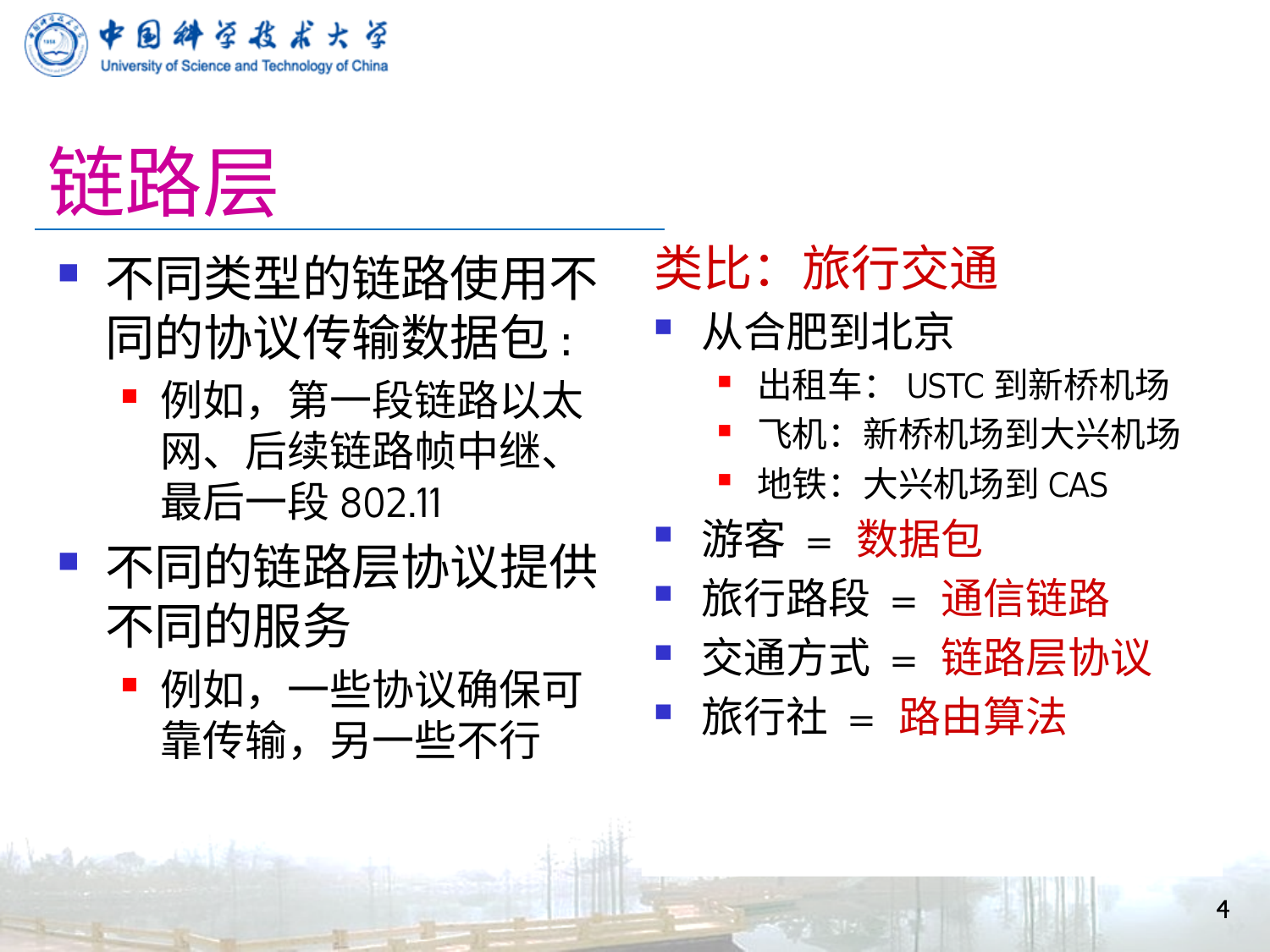

# 链路层
类比：旅行交通
从合肥到北京
出租车：USTC到新桥机场
飞机：新桥机场到大兴机场
地铁：大兴机场到CAS
游客 = 数据包
旅行路段 = 通信链路
交通方式 = 链路层协议
旅行社 = 路由算法

不同类型的链路使用不同的协议传输数据包:
例如，第一段链路以太网、后续链路帧中继、最后一段802.11
不同的链路层协议提供不同的服务
例如，一些协议确保可靠传输，另一些不行
4